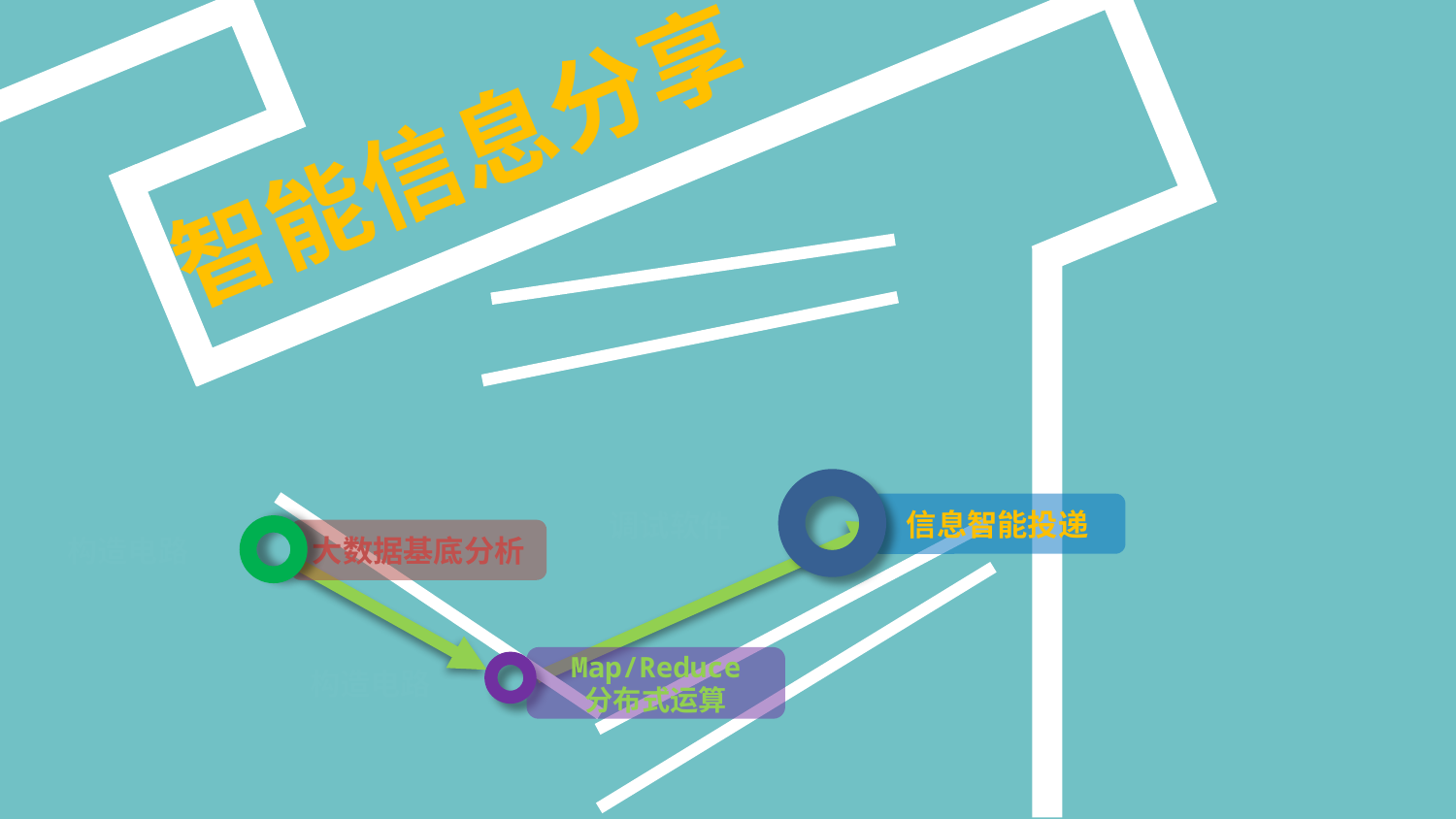

C
C
智能信息分享
C
C
C
C
C

信息智能投递
调试软件

C
构造电路
大数据基底分析
构造电路
Map/Reduce
分布式运算